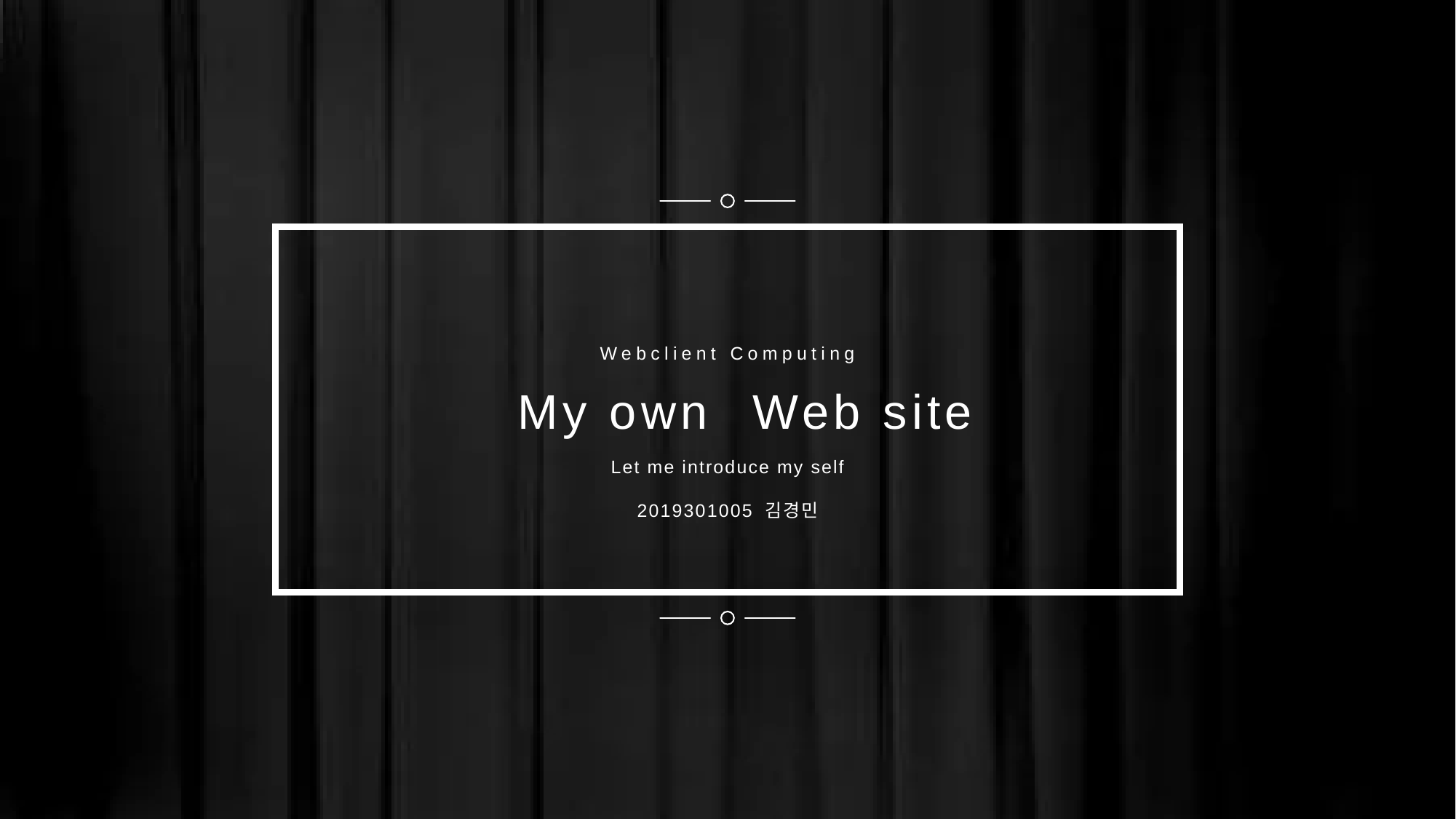

Webclient Computing
Web site
My own
Let me introduce my self

2019301005 김경민